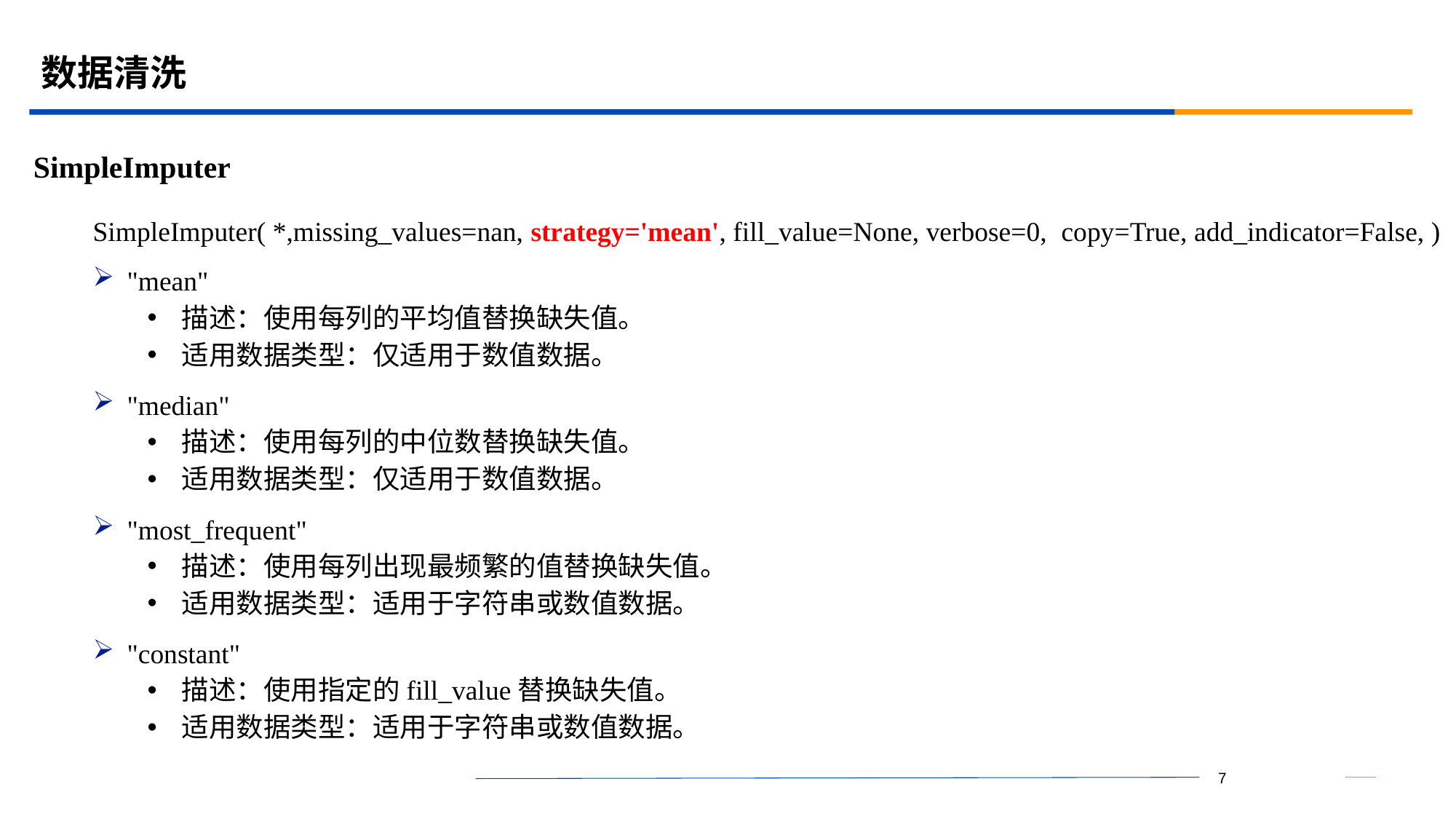

# 数据清洗
SimpleImputer
SimpleImputer( *,missing_values=nan, strategy='mean', fill_value=None, verbose=0,  copy=True, add_indicator=False, )
"mean"
描述：使用每列的平均值替换缺失值。
适用数据类型：仅适用于数值数据。
"median"
描述：使用每列的中位数替换缺失值。
适用数据类型：仅适用于数值数据。
"most_frequent"
描述：使用每列出现最频繁的值替换缺失值。
适用数据类型：适用于字符串或数值数据。
"constant"
描述：使用指定的fill_value替换缺失值。
适用数据类型：适用于字符串或数值数据。